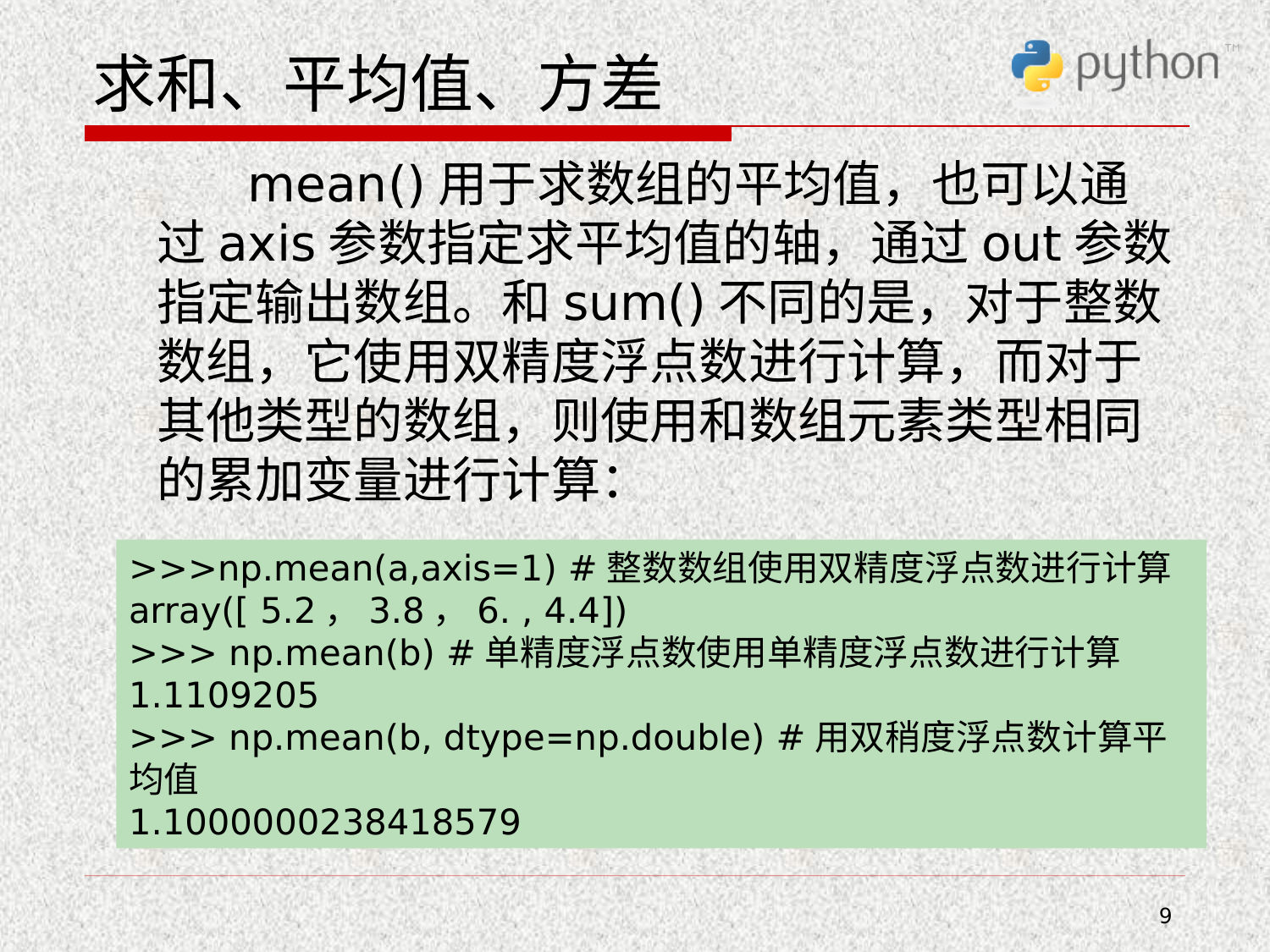

# 求和、平均值、方差
          mean()用于求数组的平均值，也可以通过axis参数指定求平均值的轴，通过out参数指定输出数组。和sum()不同的是，对于整数数组，它使用双精度浮点数进行计算，而对于其他类型的数组，则使用和数组元素类型相同的累加变量进行计算：

>>>np.mean(a,axis=1) #整数数组使用双精度浮点数进行计算
array([ 5.2，3.8，6. , 4.4])
>>> np.mean(b) #单精度浮点数使用单精度浮点数进行计算
1.1109205
>>> np.mean(b, dtype=np.double) #用双稍度浮点数计算平均值
1.1000000238418579
9